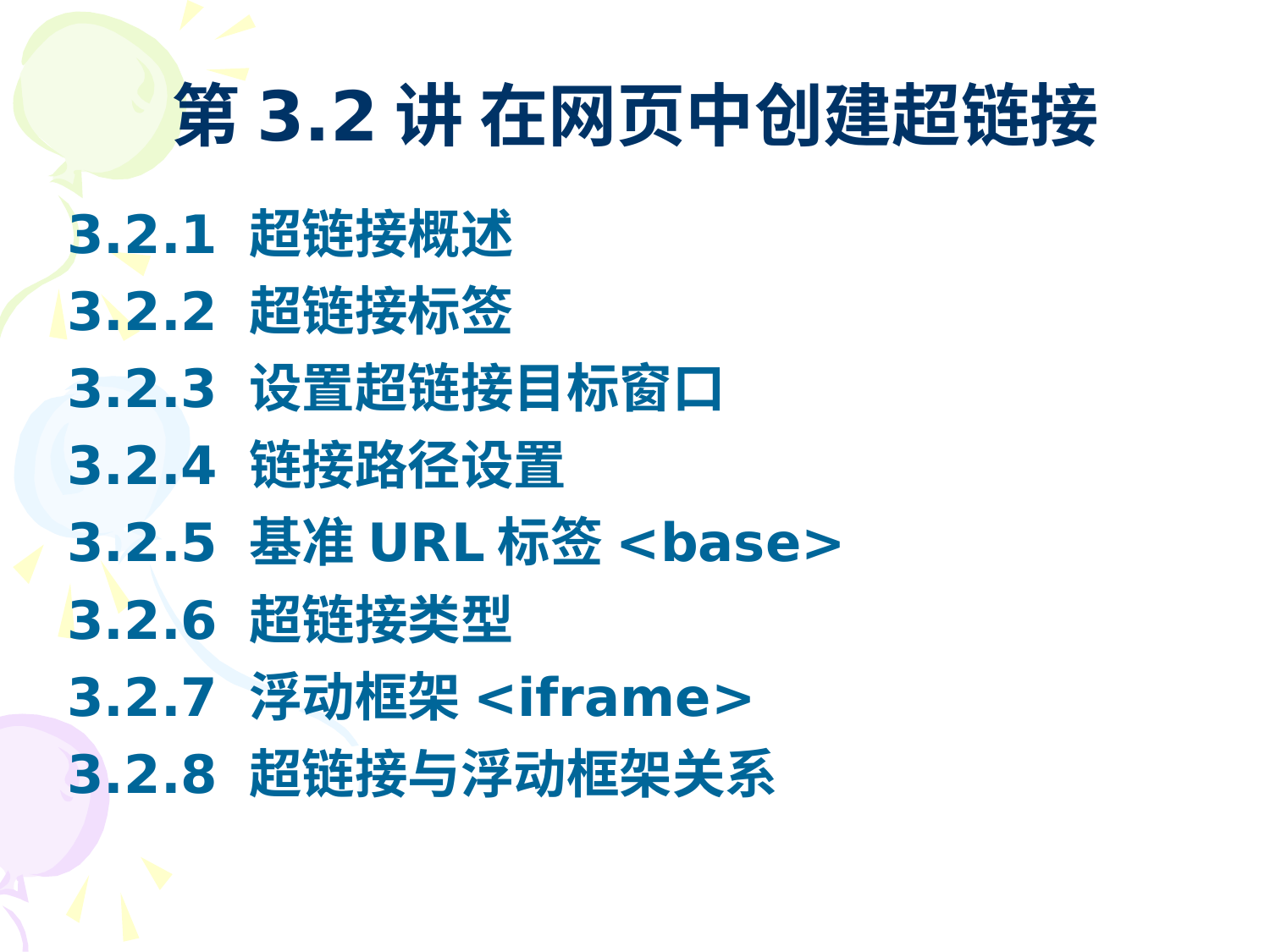

# 第3.2讲 在网页中创建超链接
3.2.1 超链接概述
3.2.2 超链接标签
3.2.3 设置超链接目标窗口
3.2.4 链接路径设置
3.2.5 基准URL标签<base>
3.2.6 超链接类型
3.2.7 浮动框架<iframe>
3.2.8 超链接与浮动框架关系